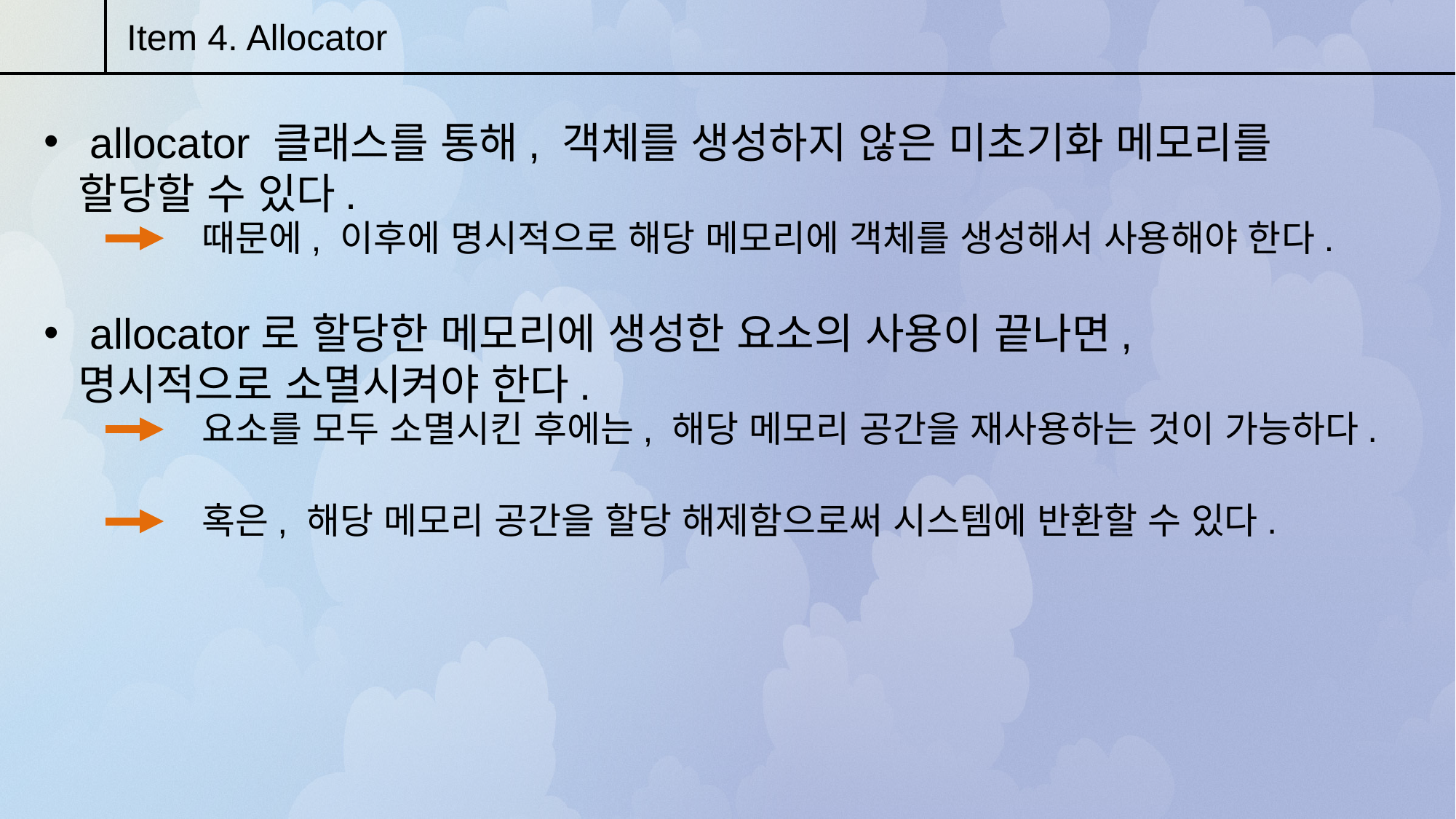

Item 4. Allocator
 allocator 클래스를 통해, 객체를 생성하지 않은 미초기화 메모리를 할당할 수 있다.
때문에, 이후에 명시적으로 해당 메모리에 객체를 생성해서 사용해야 한다.
 allocator로 할당한 메모리에 생성한 요소의 사용이 끝나면, 명시적으로 소멸시켜야 한다.
요소를 모두 소멸시킨 후에는, 해당 메모리 공간을 재사용하는 것이 가능하다.
혹은, 해당 메모리 공간을 할당 해제함으로써 시스템에 반환할 수 있다.